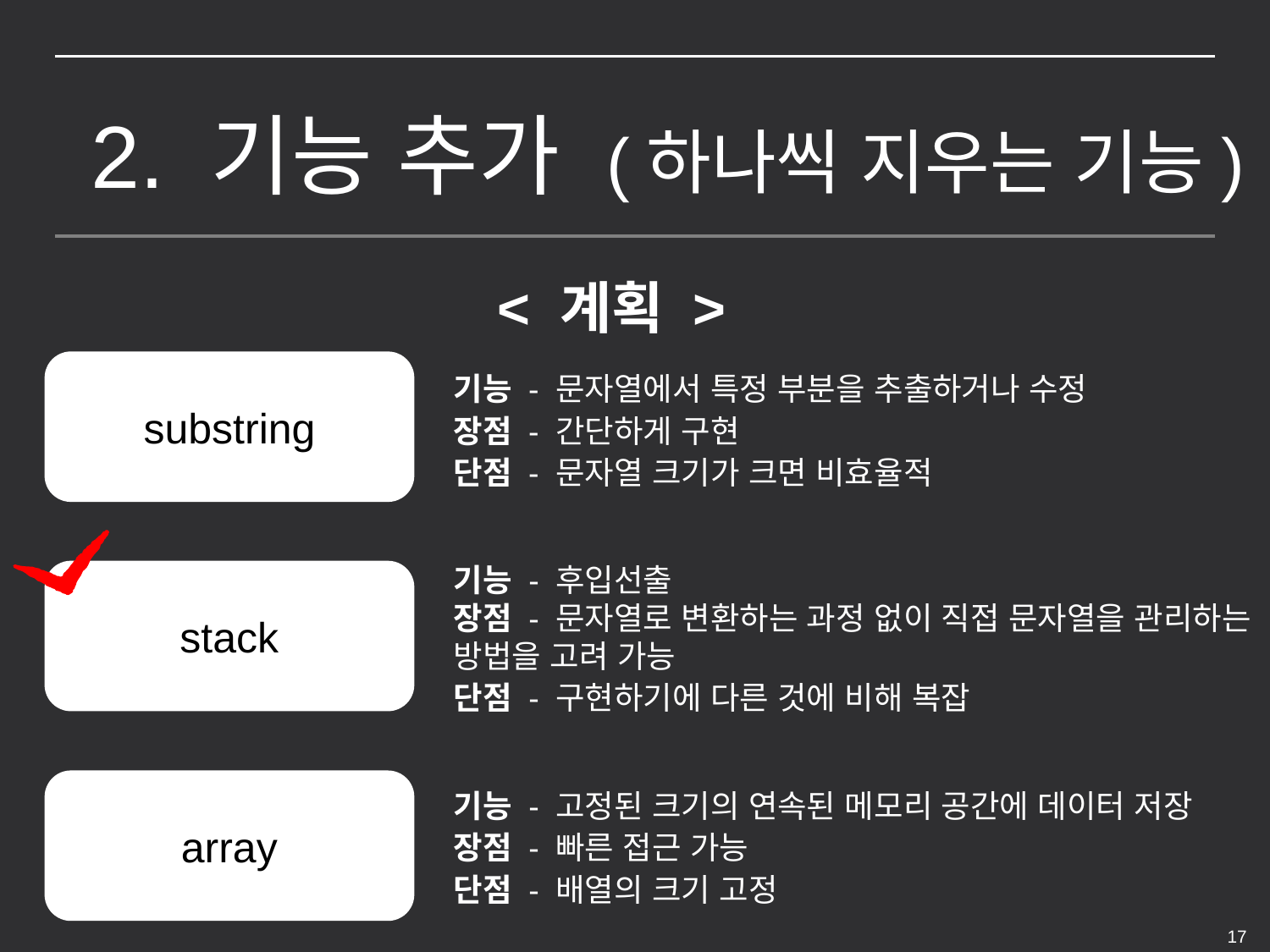

2. 기능 추가 (하나씩 지우는 기능)
< 계획 >
substring
기능 - 문자열에서 특정 부분을 추출하거나 수정
장점 - 간단하게 구현
단점 - 문자열 크기가 크면 비효율적

기능 - 후입선출
장점 - 문자열로 변환하는 과정 없이 직접 문자열을 관리하는 방법을 고려 가능
단점 - 구현하기에 다른 것에 비해 복잡
stack
array
기능 - 고정된 크기의 연속된 메모리 공간에 데이터 저장
장점 - 빠른 접근 가능
단점 - 배열의 크기 고정
  17